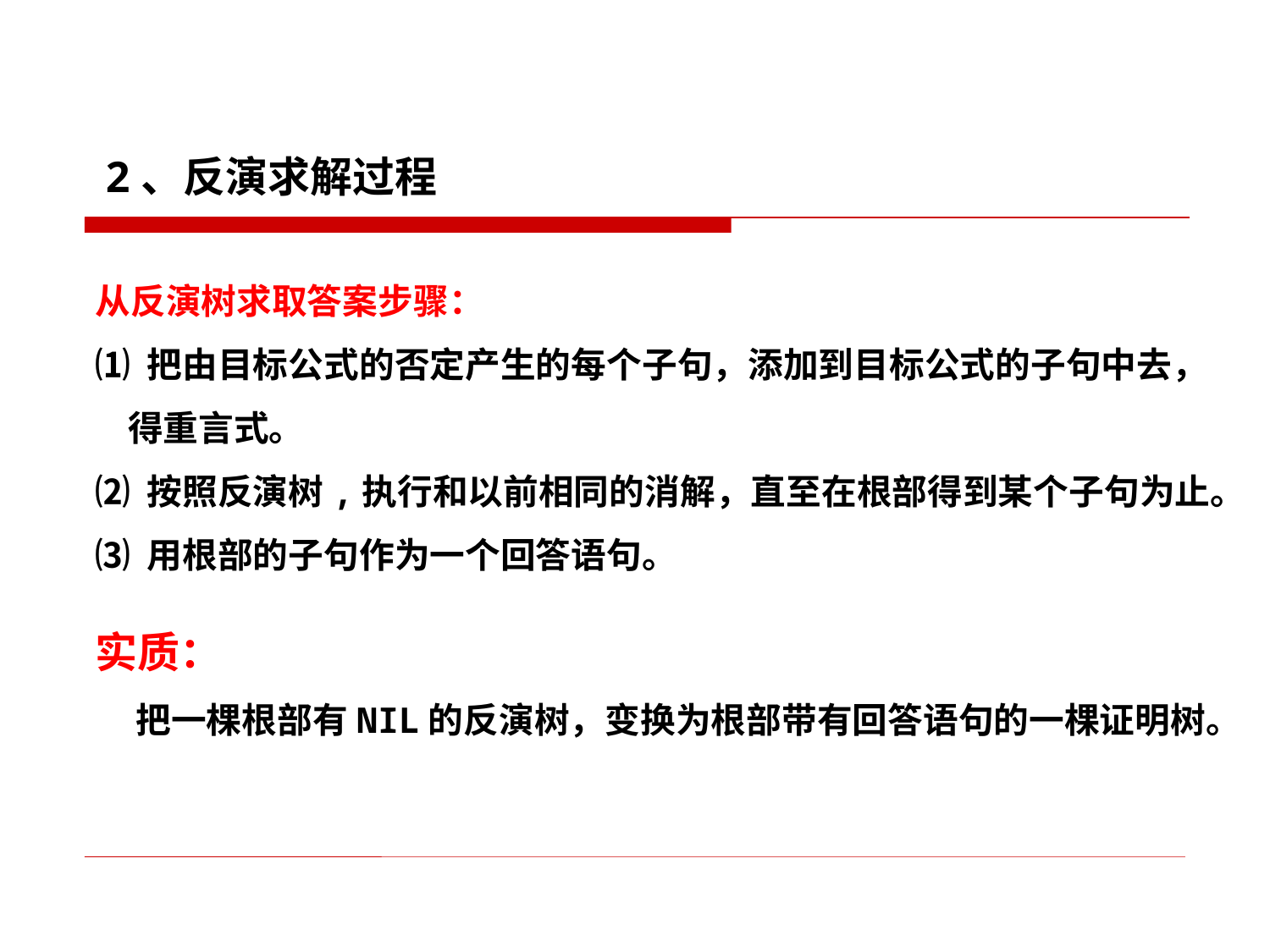

2、反演求解过程
从反演树求取答案步骤：
⑴ 把由目标公式的否定产生的每个子句，添加到目标公式的子句中去，
   得重言式。
⑵ 按照反演树,执行和以前相同的消解，直至在根部得到某个子句为止。
⑶ 用根部的子句作为一个回答语句。

实质：
    把一棵根部有NIL的反演树，变换为根部带有回答语句的一棵证明树。